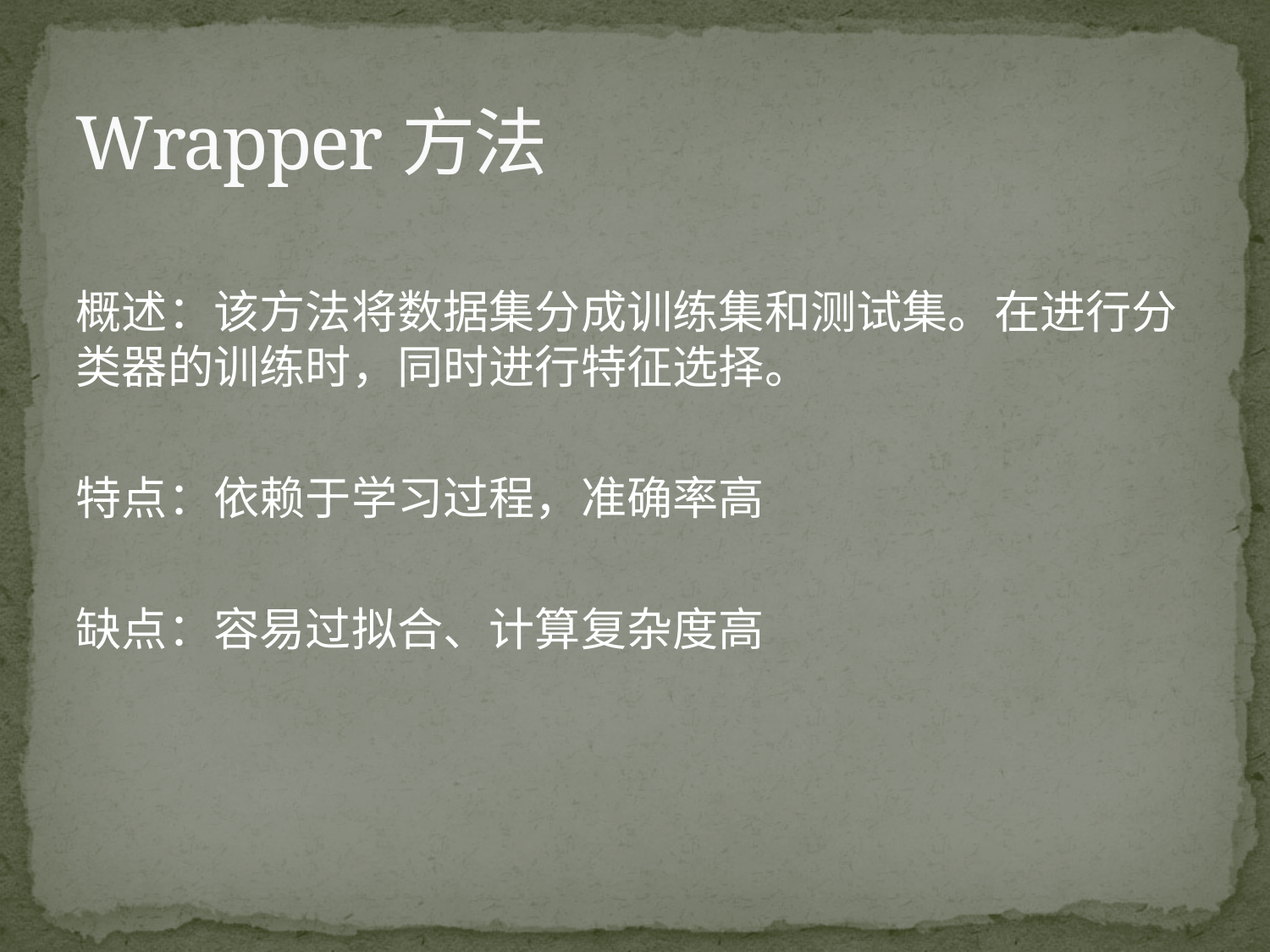

# Wrapper方法

概述：该方法将数据集分成训练集和测试集。在进行分类器的训练时，同时进行特征选择。

特点：依赖于学习过程，准确率高

缺点：容易过拟合、计算复杂度高